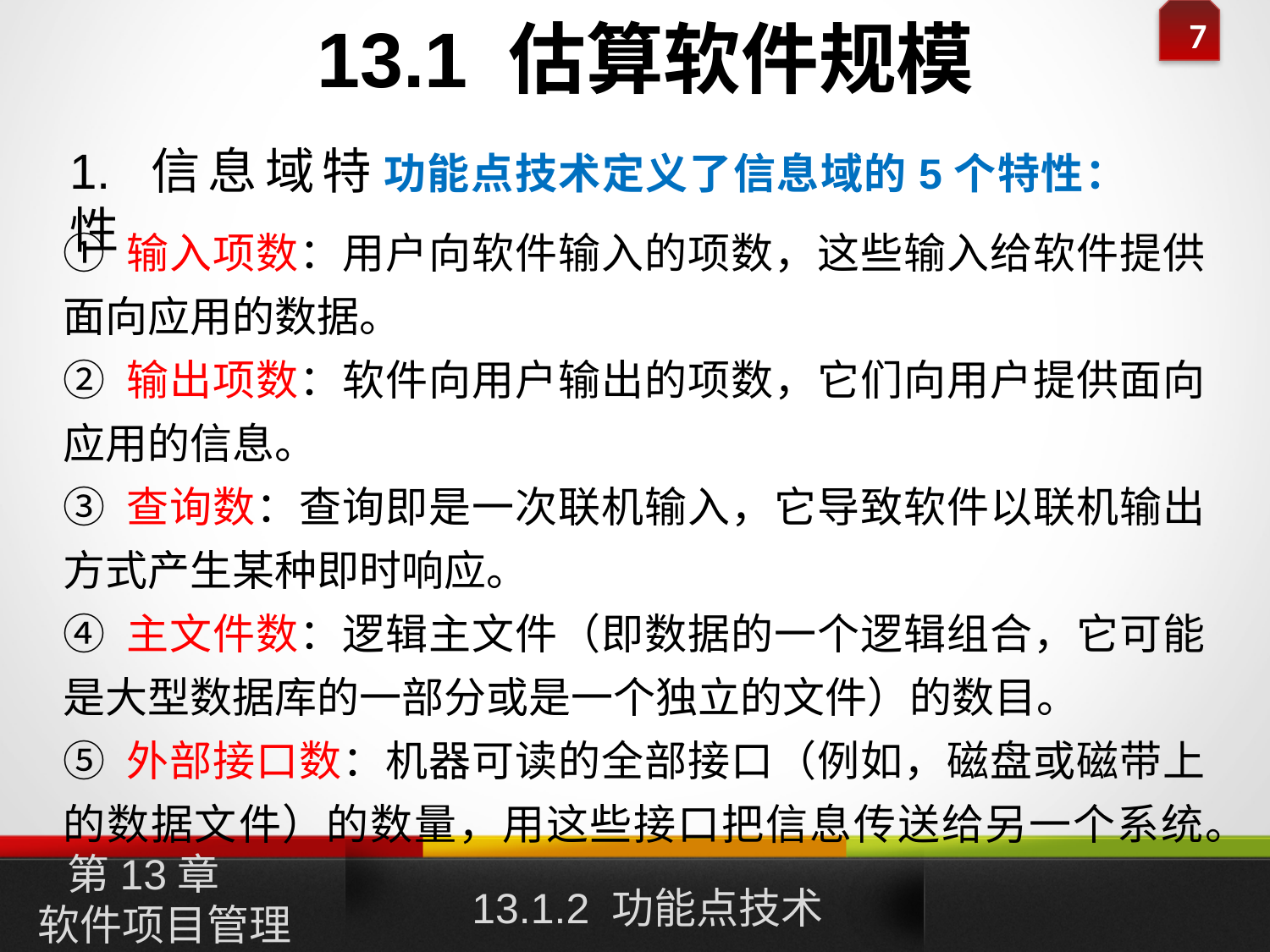

13.1 估算软件规模
1. 信息域特性
功能点技术定义了信息域的5个特性：
① 输入项数：用户向软件输入的项数，这些输入给软件提供面向应用的数据。
② 输出项数：软件向用户输出的项数，它们向用户提供面向应用的信息。
③ 查询数：查询即是一次联机输入，它导致软件以联机输出方式产生某种即时响应。
④ 主文件数：逻辑主文件（即数据的一个逻辑组合，它可能是大型数据库的一部分或是一个独立的文件）的数目。
⑤ 外部接口数：机器可读的全部接口（例如，磁盘或磁带上的数据文件）的数量，用这些接口把信息传送给另一个系统。
第13章
软件项目管理
13.1.2 功能点技术